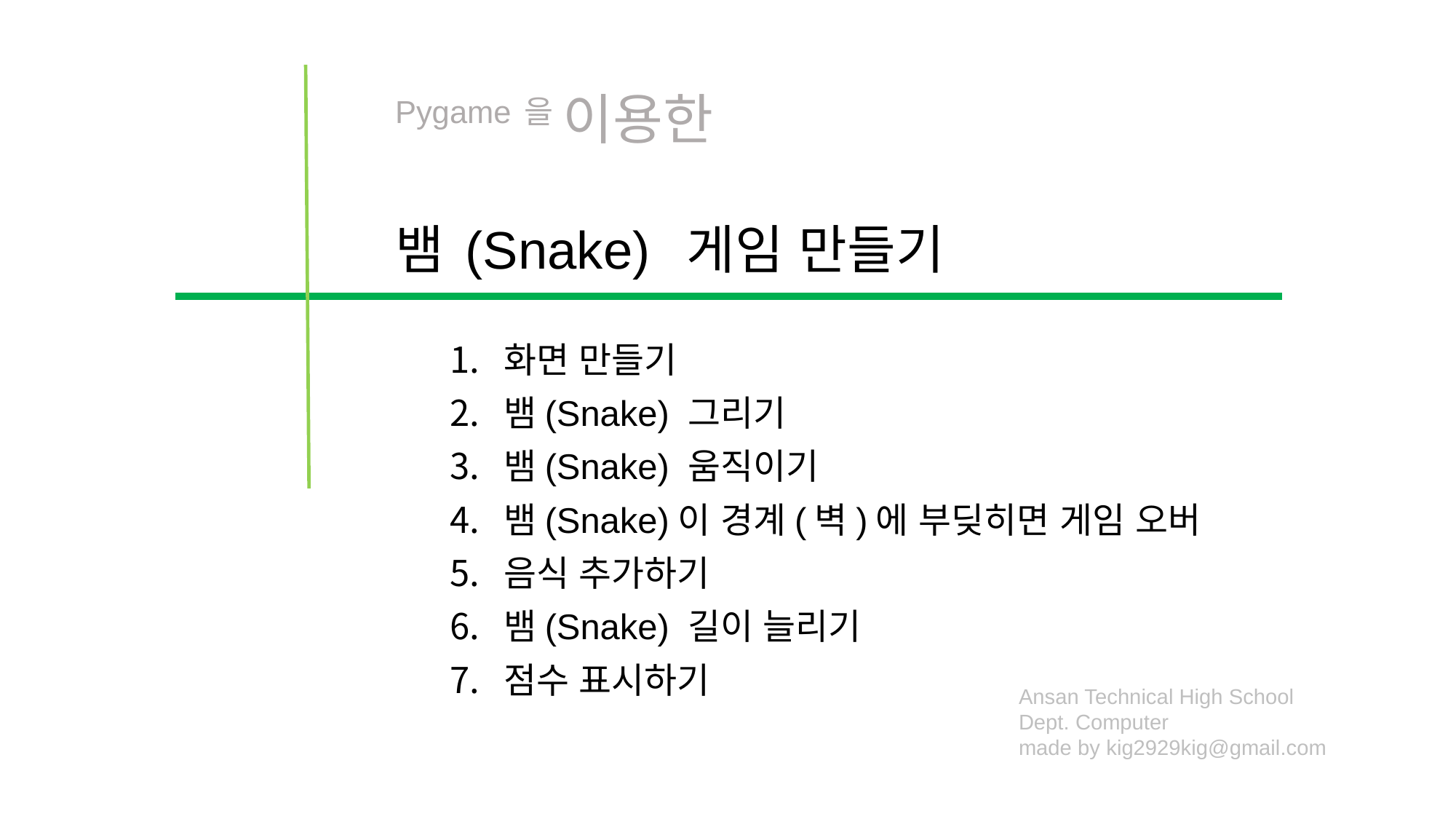

# Pygame을 이용한 뱀(Snake) 게임 만들기
화면 만들기
뱀(Snake) 그리기
뱀(Snake) 움직이기
뱀(Snake)이 경계(벽)에 부딪히면 게임 오버
음식 추가하기
뱀(Snake) 길이 늘리기
점수 표시하기
Ansan Technical High School
Dept. Computer
made by kig2929kig@gmail.com